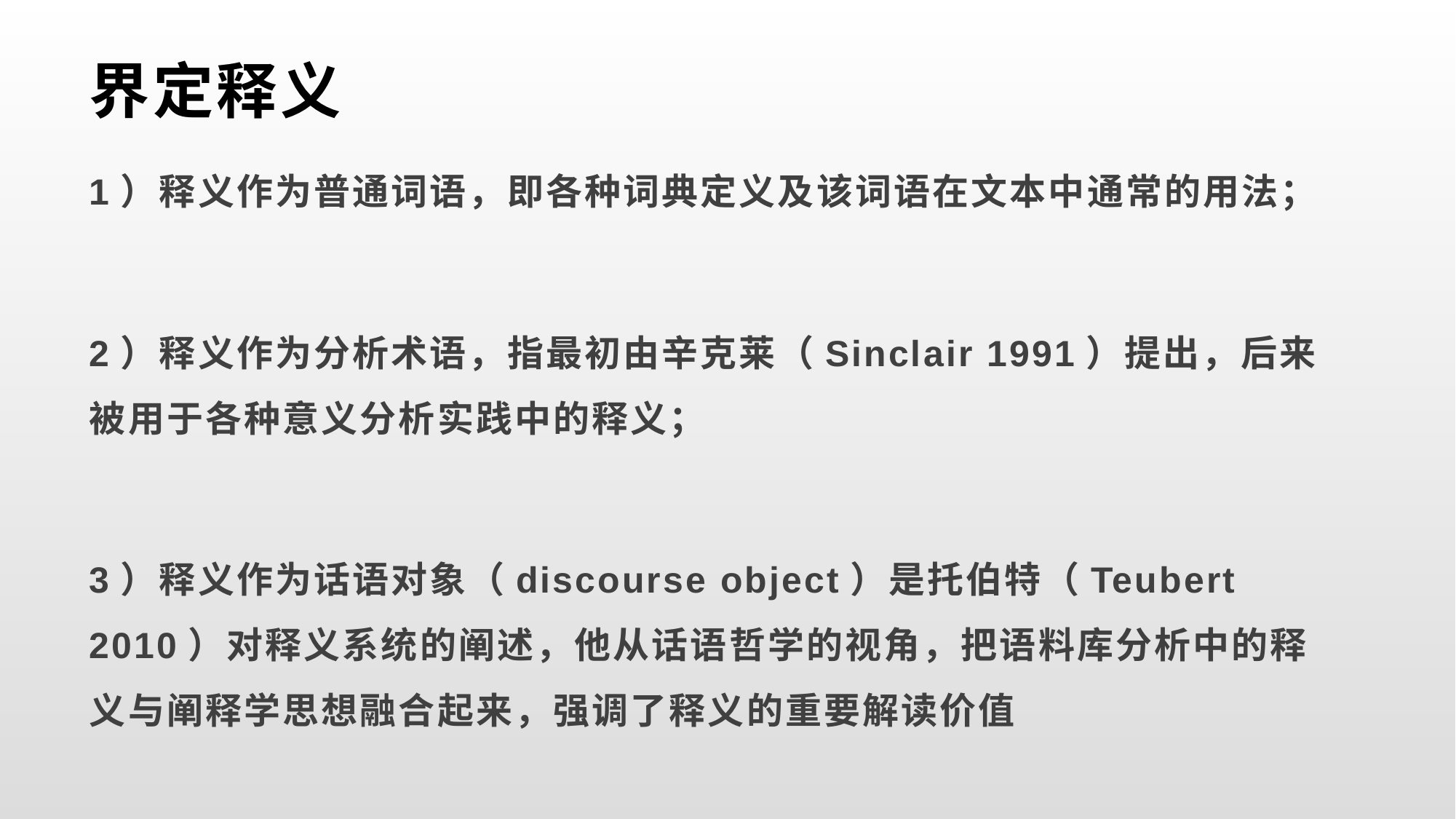

# 界定释义
1）释义作为普通词语，即各种词典定义及该词语在文本中通常的用法；

2）释义作为分析术语，指最初由辛克莱（Sinclair 1991）提出，后来被用于各种意义分析实践中的释义；

3）释义作为话语对象（discourse object）是托伯特（Teubert 2010）对释义系统的阐述，他从话语哲学的视角，把语料库分析中的释义与阐释学思想融合起来，强调了释义的重要解读价值